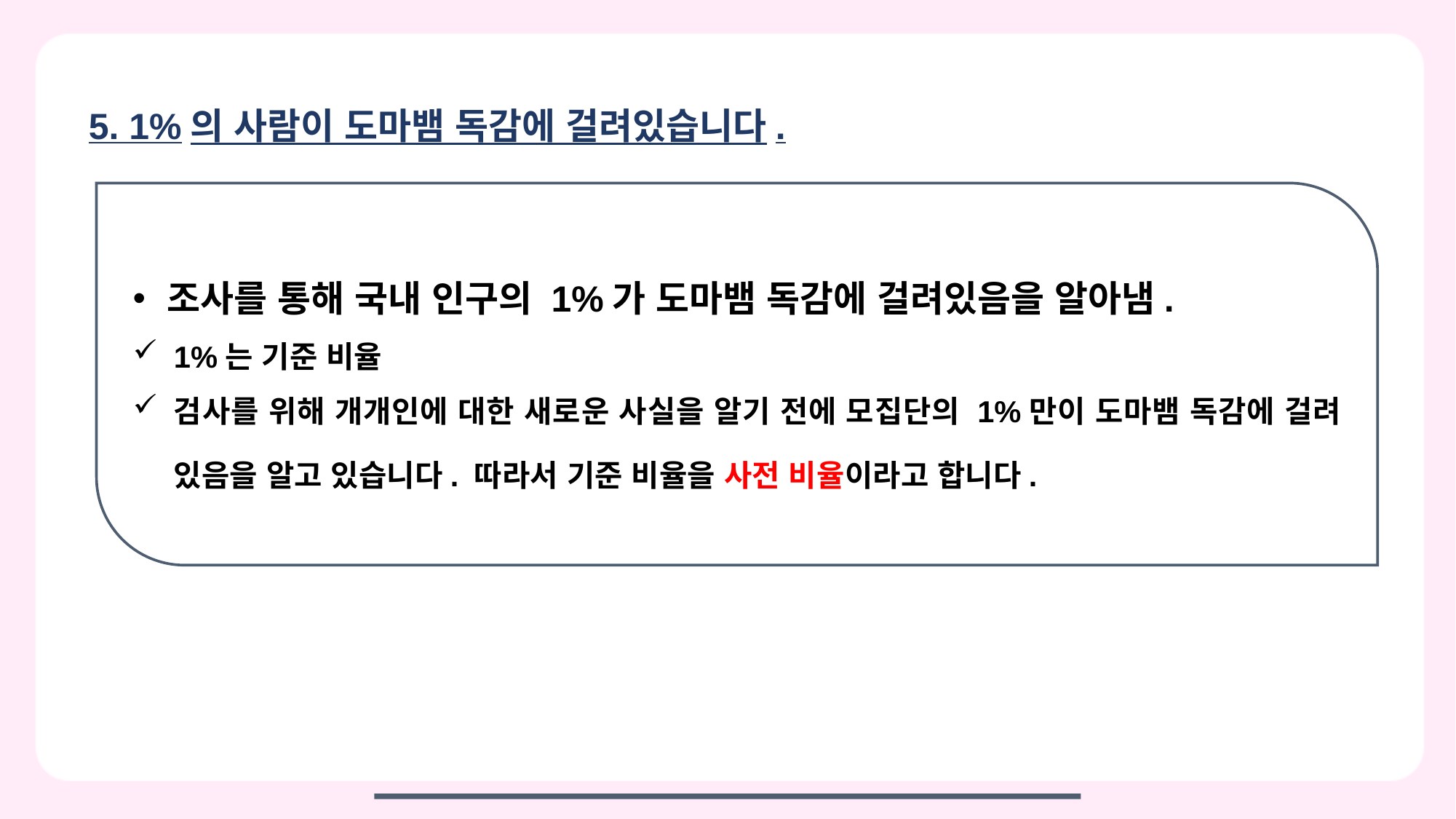

5. 1%의 사람이 도마뱀 독감에 걸려있습니다.
조사를 통해 국내 인구의 1%가 도마뱀 독감에 걸려있음을 알아냄.
1%는 기준 비율
검사를 위해 개개인에 대한 새로운 사실을 알기 전에 모집단의 1%만이 도마뱀 독감에 걸려 있음을 알고 있습니다. 따라서 기준 비율을 사전 비율이라고 합니다.